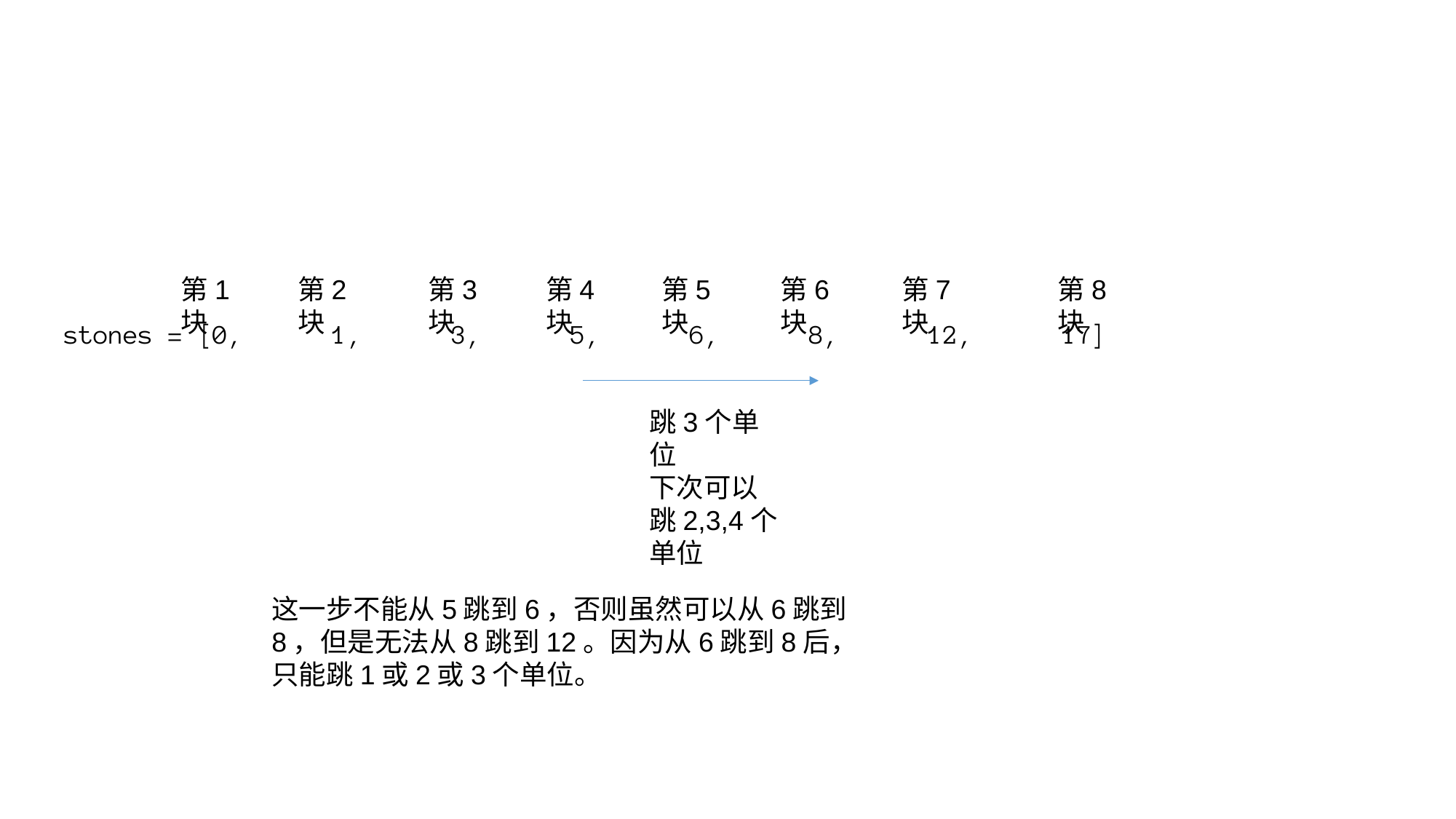

第1块
第2块
第3块
第4块
第5块
第6块
第7块
第8块
stones = [0,      1,      3,      5,      6,      8,      12,      17]
跳3个单位
下次可以跳2,3,4个单位
这一步不能从5跳到6，否则虽然可以从6跳到8，但是无法从8跳到12。因为从6跳到8后，只能跳1或2或3个单位。